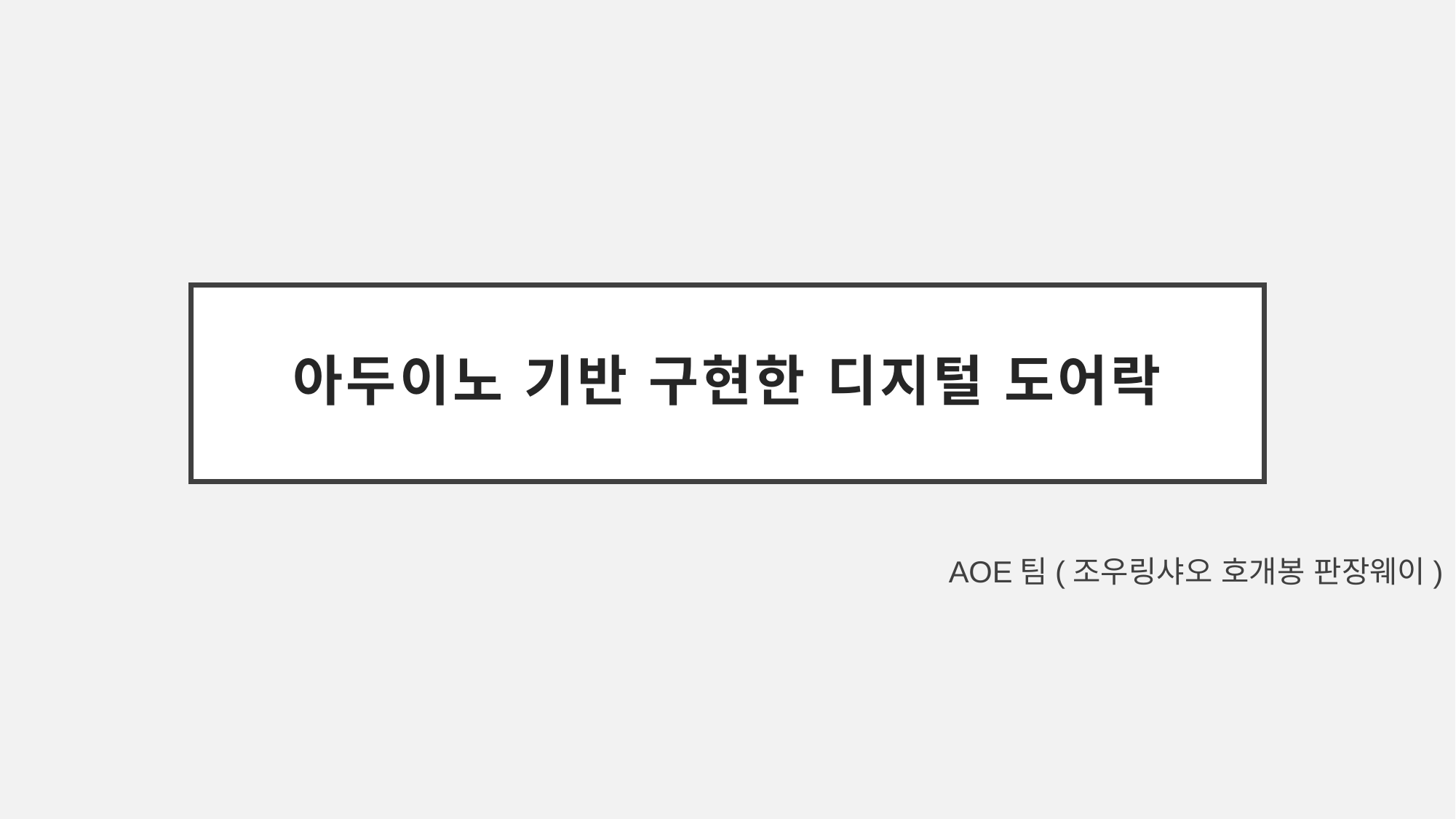

# 아두이노 기반 구현한 디지털 도어락
AOE팀(조우링샤오 호개봉 판장웨이)